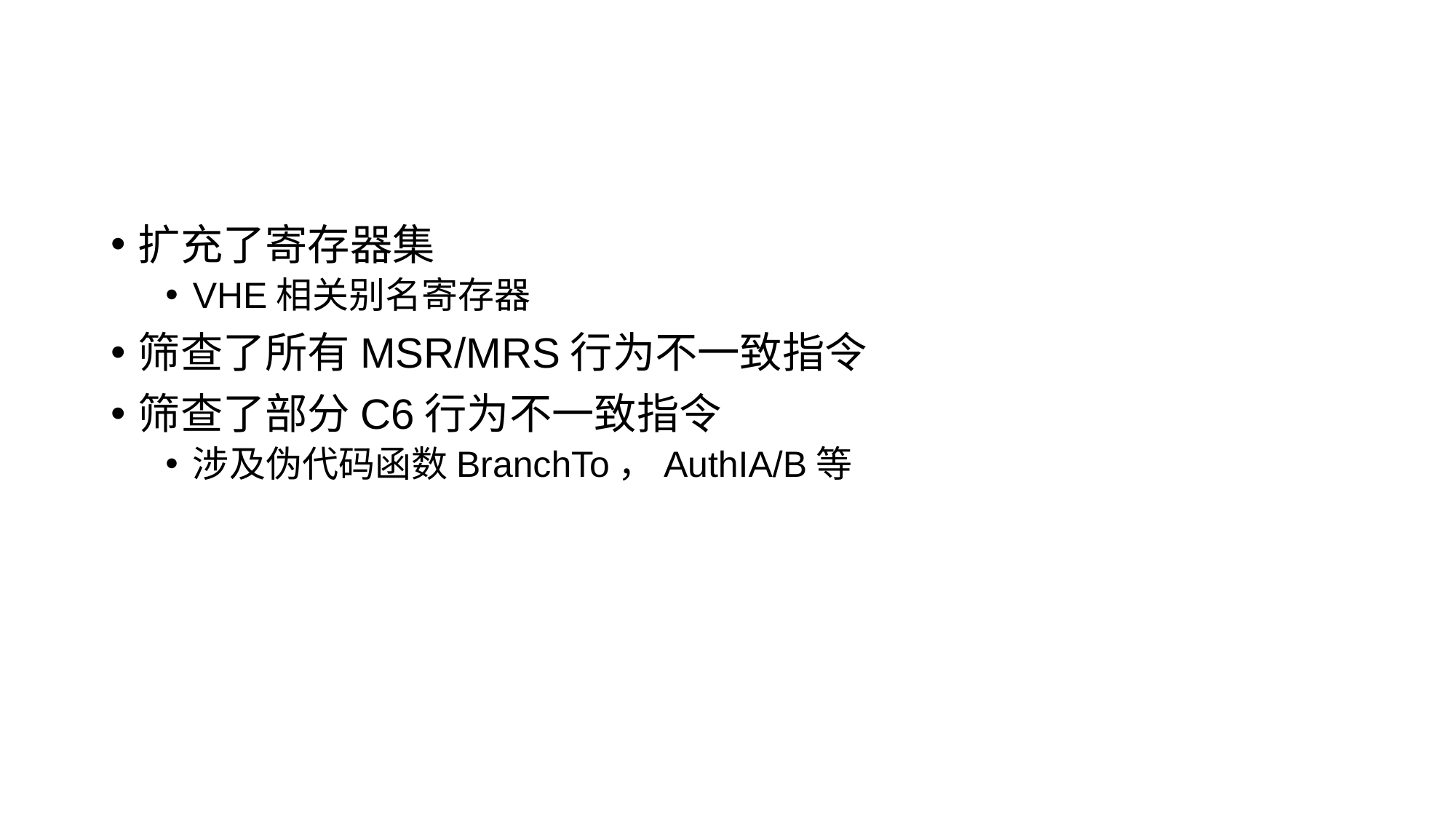

#
扩充了寄存器集
VHE相关别名寄存器
筛查了所有MSR/MRS行为不一致指令
筛查了部分C6行为不一致指令
涉及伪代码函数BranchTo，AuthIA/B等